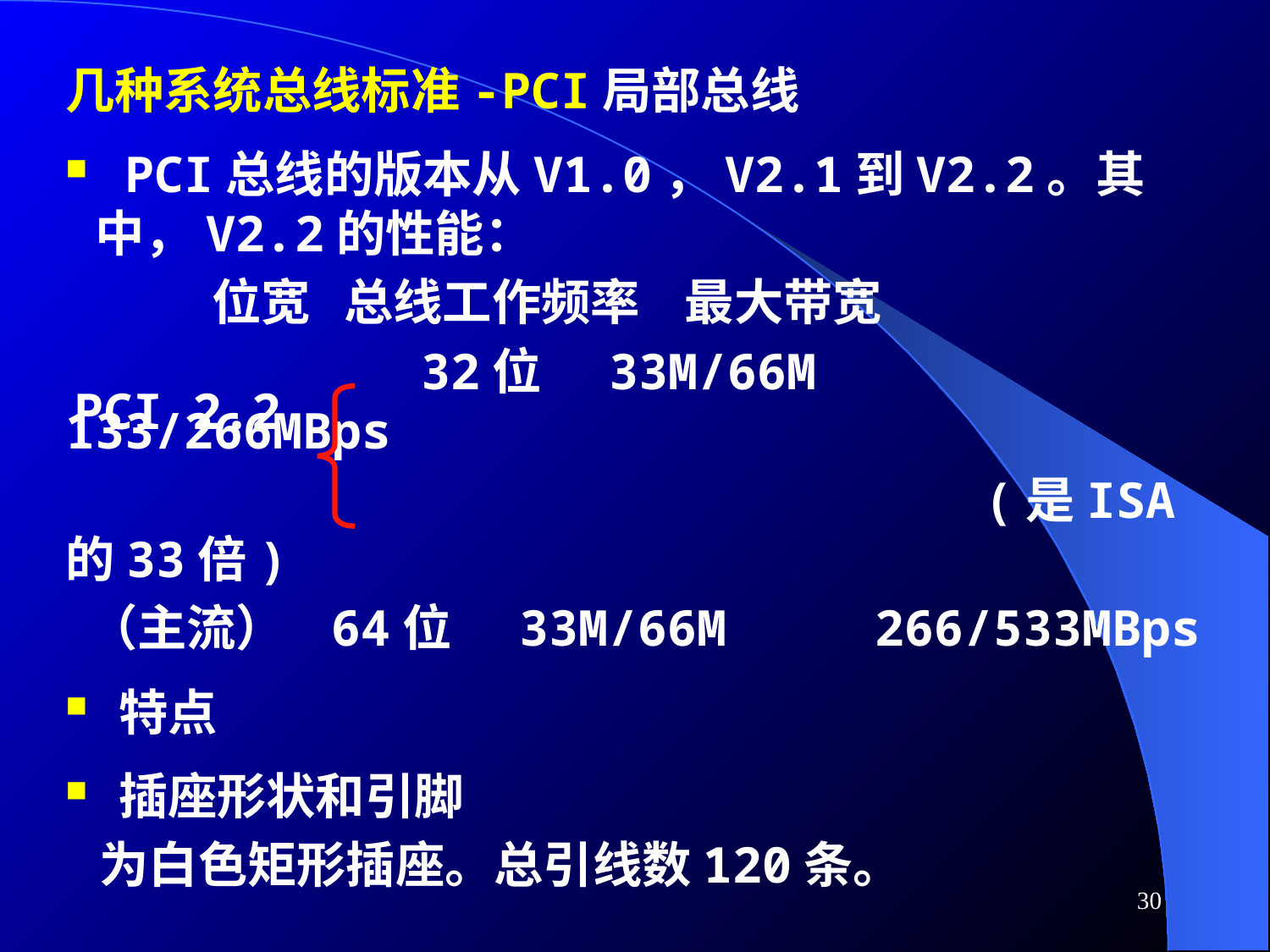

几种系统总线标准-PCI局部总线
 PCI总线的版本从V1.0，V2.1到V2.2。其中，V2.2的性能：
            位宽   总线工作频率    最大带宽
            32位     33M/66M     133/266MBps
                               (是ISA的33倍)
 （主流）   64位     33M/66M     266/533MBps
 特点
 插座形状和引脚
  为白色矩形插座。总引线数120条。
 PCI 2.2

30